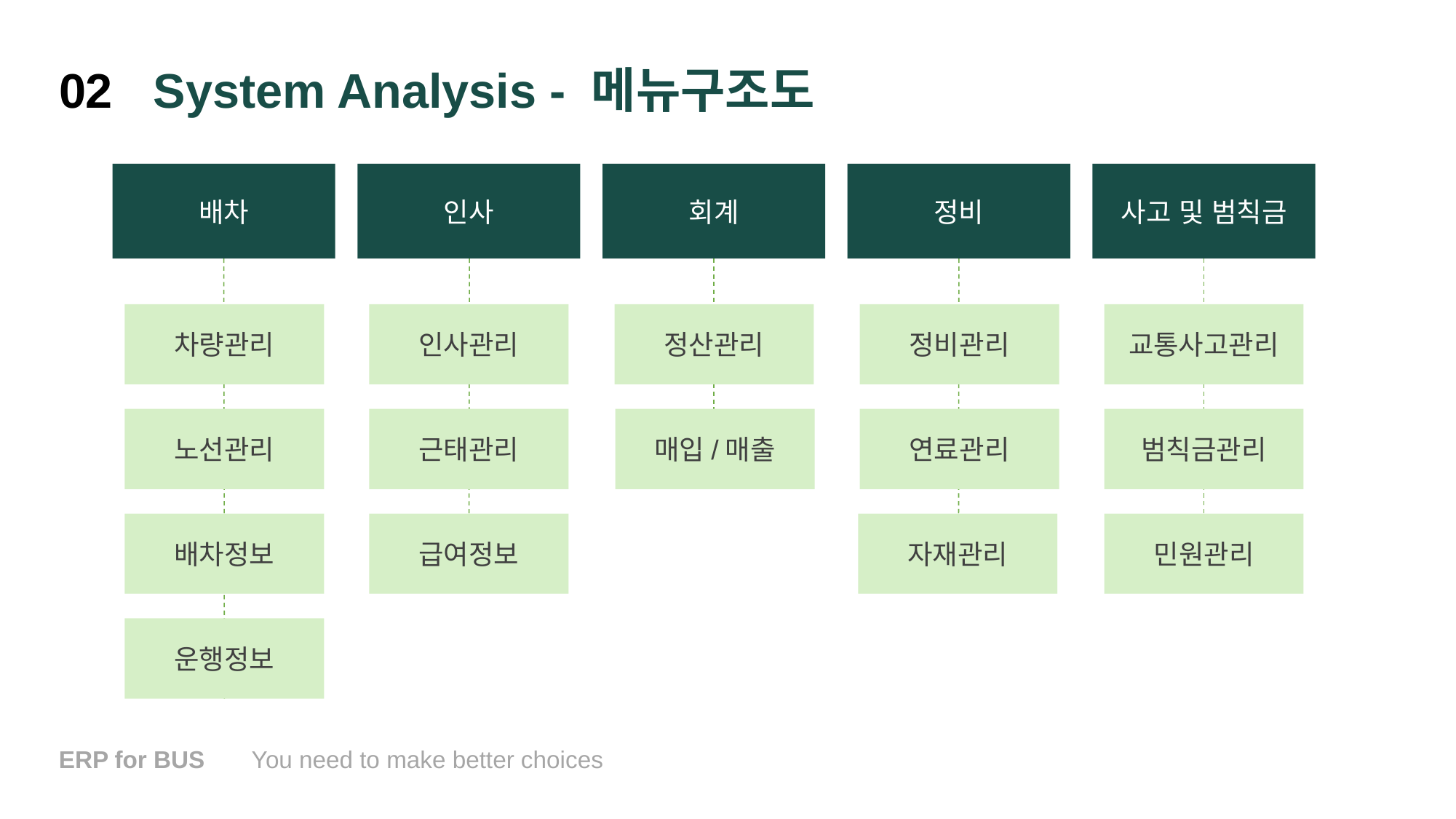

02   System Analysis - 메뉴구조도
배차
인사
회계
정비
사고 및 범칙금
정산관리
정비관리
교통사고관리
차량관리
인사관리
매입/매출
연료관리
노선관리
근태관리
범칙금관리
배차정보
급여정보
자재관리
민원관리
운행정보
ERP for BUS       You need to make better choices